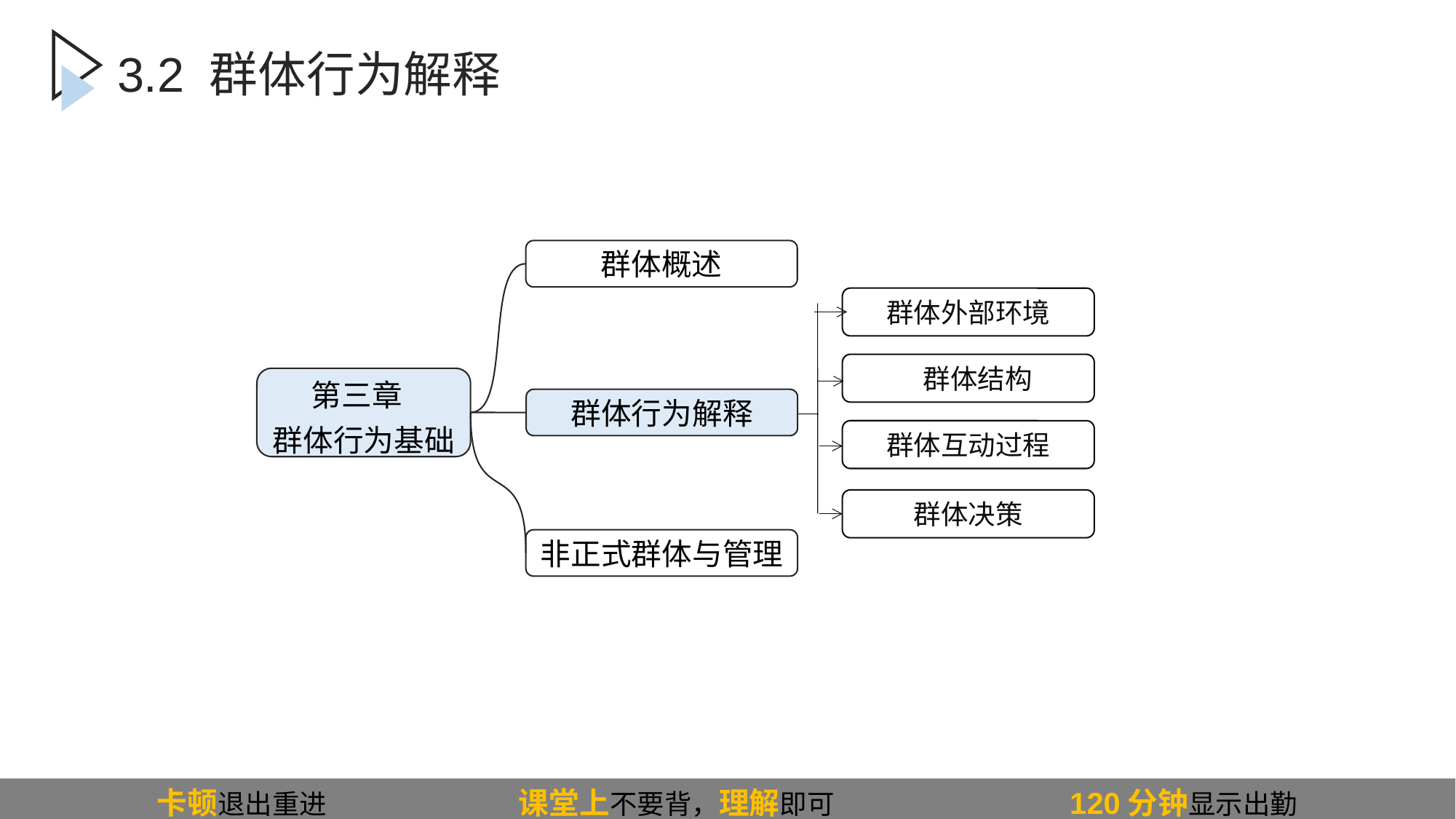

3.2 群体行为解释
群体概述
第三章
群体行为基础
群体行为解释
非正式群体与管理
群体外部环境
  群体结构

群体互动过程
群体决策